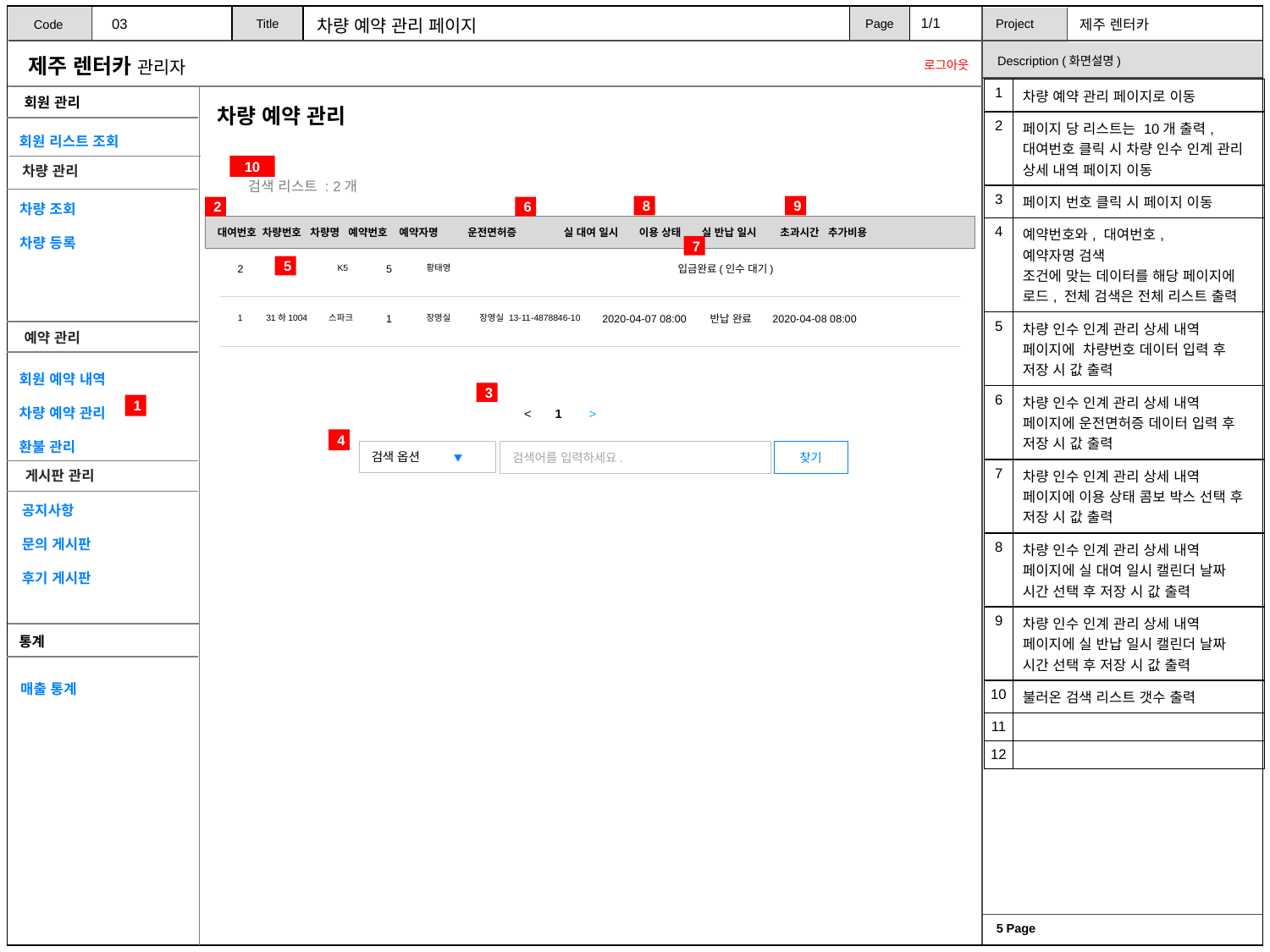

1/1
03
차량 예약 관리 페이지
| 1 | 차량 예약 관리 페이지로 이동 |
| --- | --- |
| 2 | 페이지 당 리스트는 10개 출력, 대여번호 클릭 시 차량 인수 인계 관리 상세 내역 페이지 이동 |
| 3 | 페이지 번호 클릭 시 페이지 이동 |
| 4 | 예약번호와, 대여번호, 예약자명 검색 조건에 맞는 데이터를 해당 페이지에 로드, 전체 검색은 전체 리스트 출력 |
| 5 | 차량 인수 인계 관리 상세 내역 페이지에 차량번호 데이터 입력 후 저장 시 값 출력 |
| 6 | 차량 인수 인계 관리 상세 내역 페이지에 운전면허증 데이터 입력 후 저장 시 값 출력 |
| 7 | 차량 인수 인계 관리 상세 내역 페이지에 이용 상태 콤보 박스 선택 후 저장 시 값 출력 |
| 8 | 차량 인수 인계 관리 상세 내역 페이지에 실 대여 일시 캘린더 날짜 시간 선택 후 저장 시 값 출력 |
| 9 | 차량 인수 인계 관리 상세 내역 페이지에 실 반납 일시 캘린더 날짜 시간 선택 후 저장 시 값 출력 |
| 10 | 불러온 검색 리스트 갯수 출력 |
| 11 |  |
| 12 |  |
차량 예약 관리
10
검색 리스트 : 2개
8
9
2
6
대여번호  차량번호   차량명   예약번호    예약자명          운전면허증                실 대여 일시       이용 상태       실 반납 일시        초과시간   추가비용
7
2
5
K5
5
황태영
입금완료(인수 대기)
1
31하1004
스파크
1
장영실
장영실 13-11-4878846-10
2020-04-07 08:00
반납 완료
2020-04-08 08:00
3
1
<       1        >
4
검색 옵션          ▼
검색어를 입력하세요.
찾기